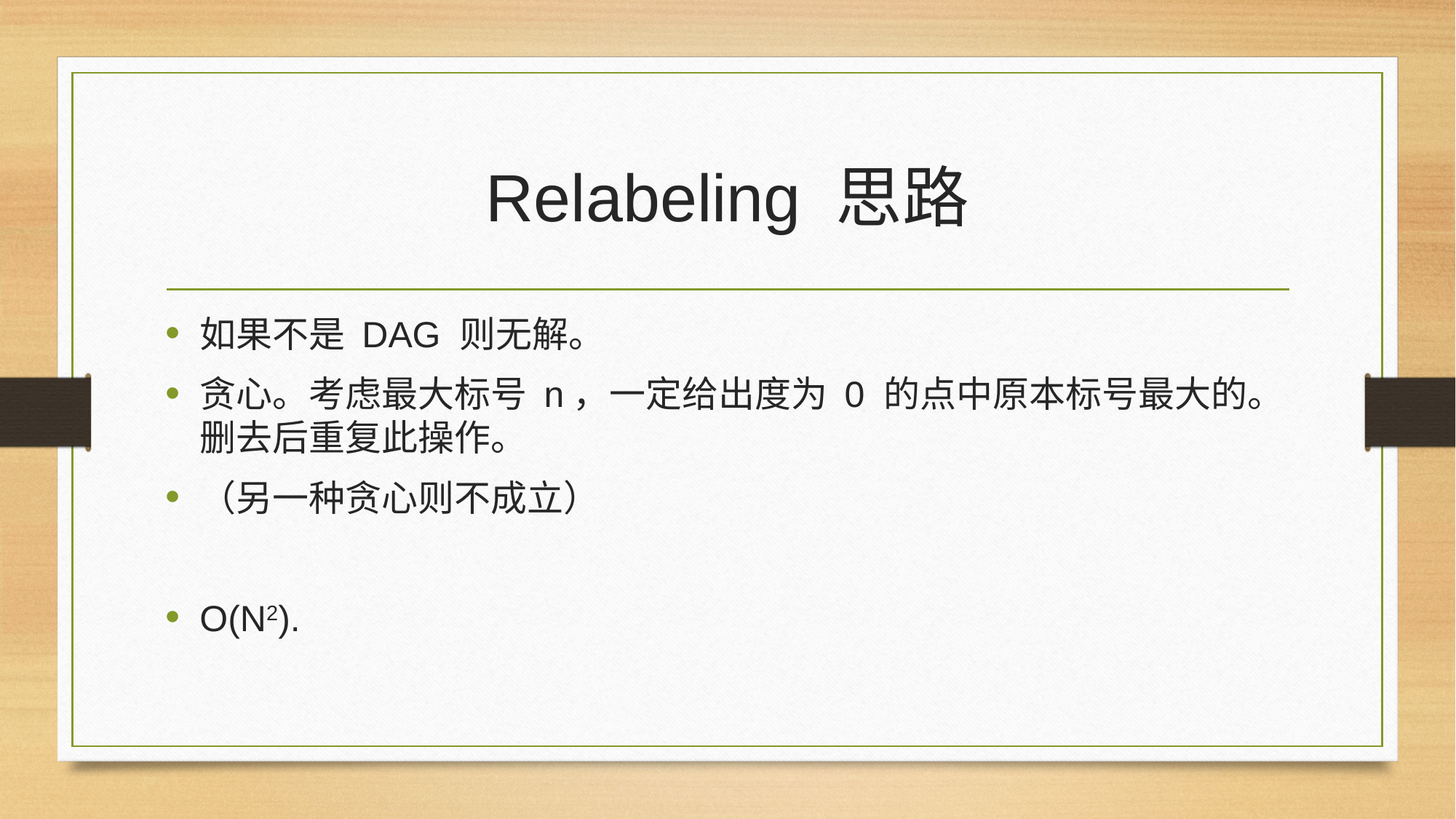

# Relabeling 思路
如果不是 DAG 则无解。
贪心。考虑最大标号 n，一定给出度为 0 的点中原本标号最大的。删去后重复此操作。
（另一种贪心则不成立）

O(N2).